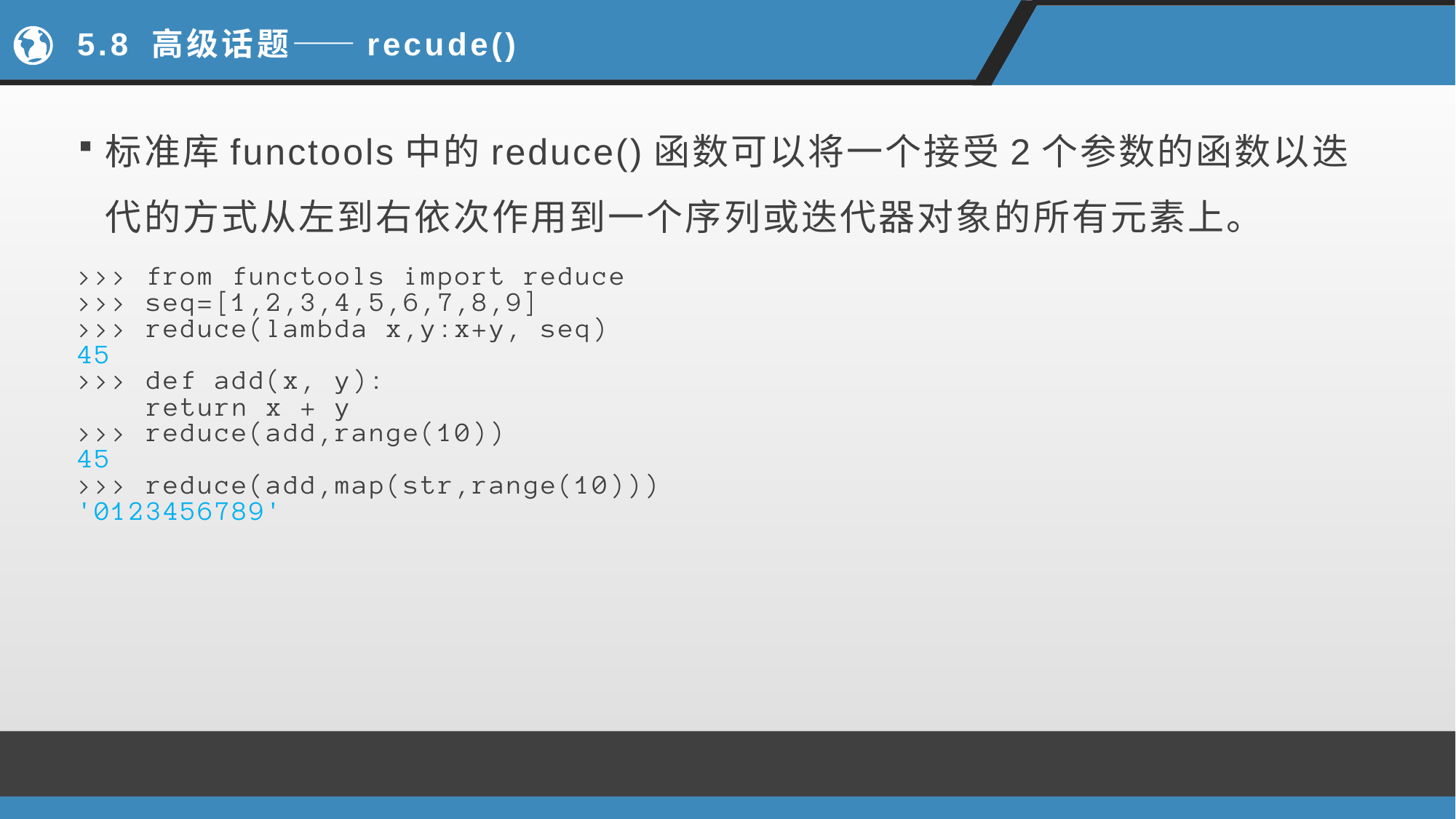

# 5.8 高级话题——recude()

标准库functools中的reduce()函数可以将一个接受2个参数的函数以迭代的方式从左到右依次作用到一个序列或迭代器对象的所有元素上。

>>> from functools import reduce
>>> seq=[1,2,3,4,5,6,7,8,9]
>>> reduce(lambda x,y:x+y, seq)
45
>>> def add(x, y):
    return x + y
>>> reduce(add,range(10))
45
>>> reduce(add,map(str,range(10)))
'0123456789'